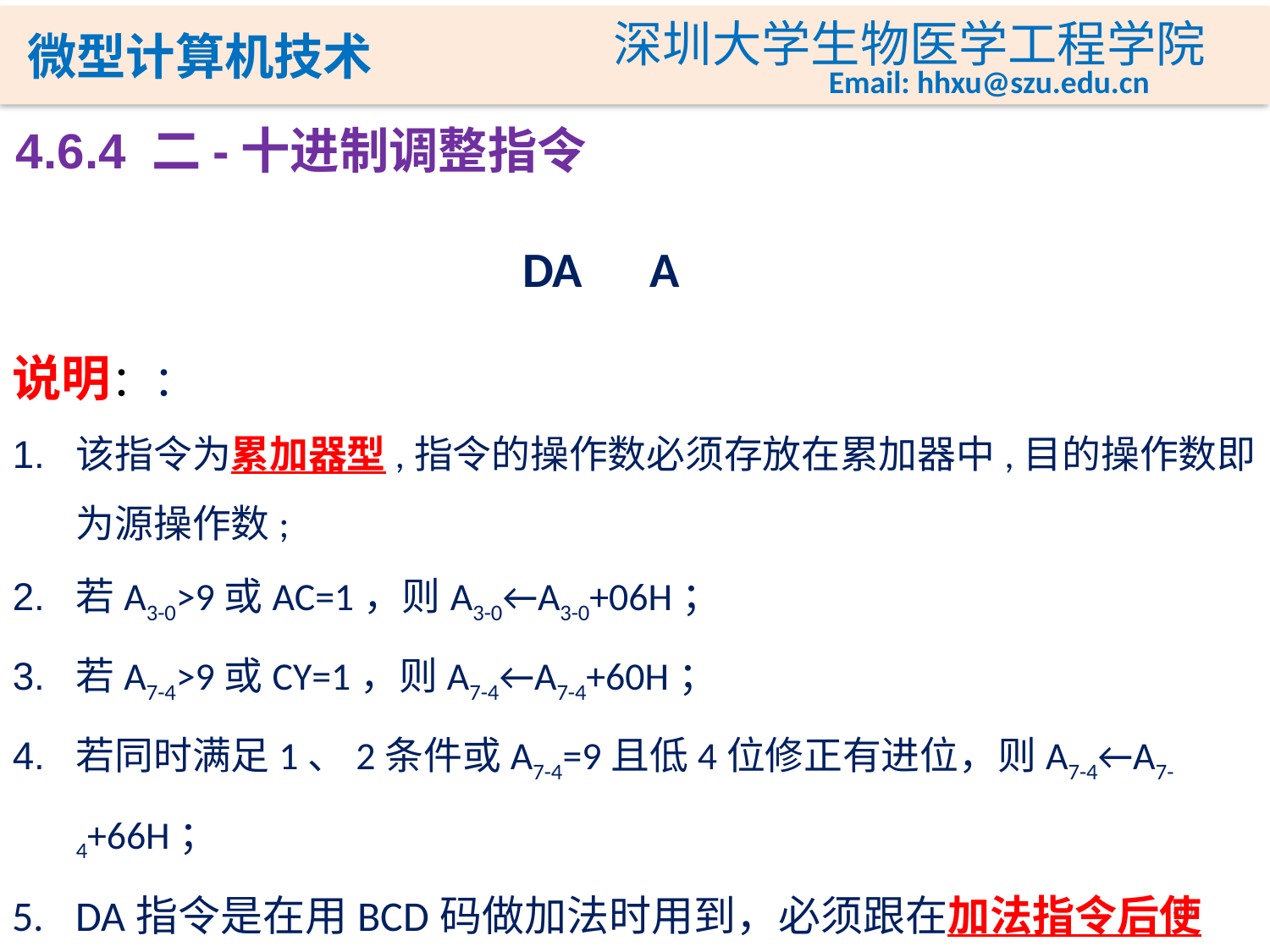

4.6.4 二-十进制调整指令
DA      A
说明：：
该指令为累加器型,指令的操作数必须存放在累加器中,目的操作数即为源操作数;
若A3-0>9或AC=1，则A3-0←A3-0+06H；
若A7-4>9或CY=1，则A7-4←A7-4+60H；
若同时满足1、2条件或A7-4=9且低4位修正有进位，则A7-4←A7-4+66H；
DA指令是在用BCD码做加法时用到，必须跟在加法指令后使用。
38